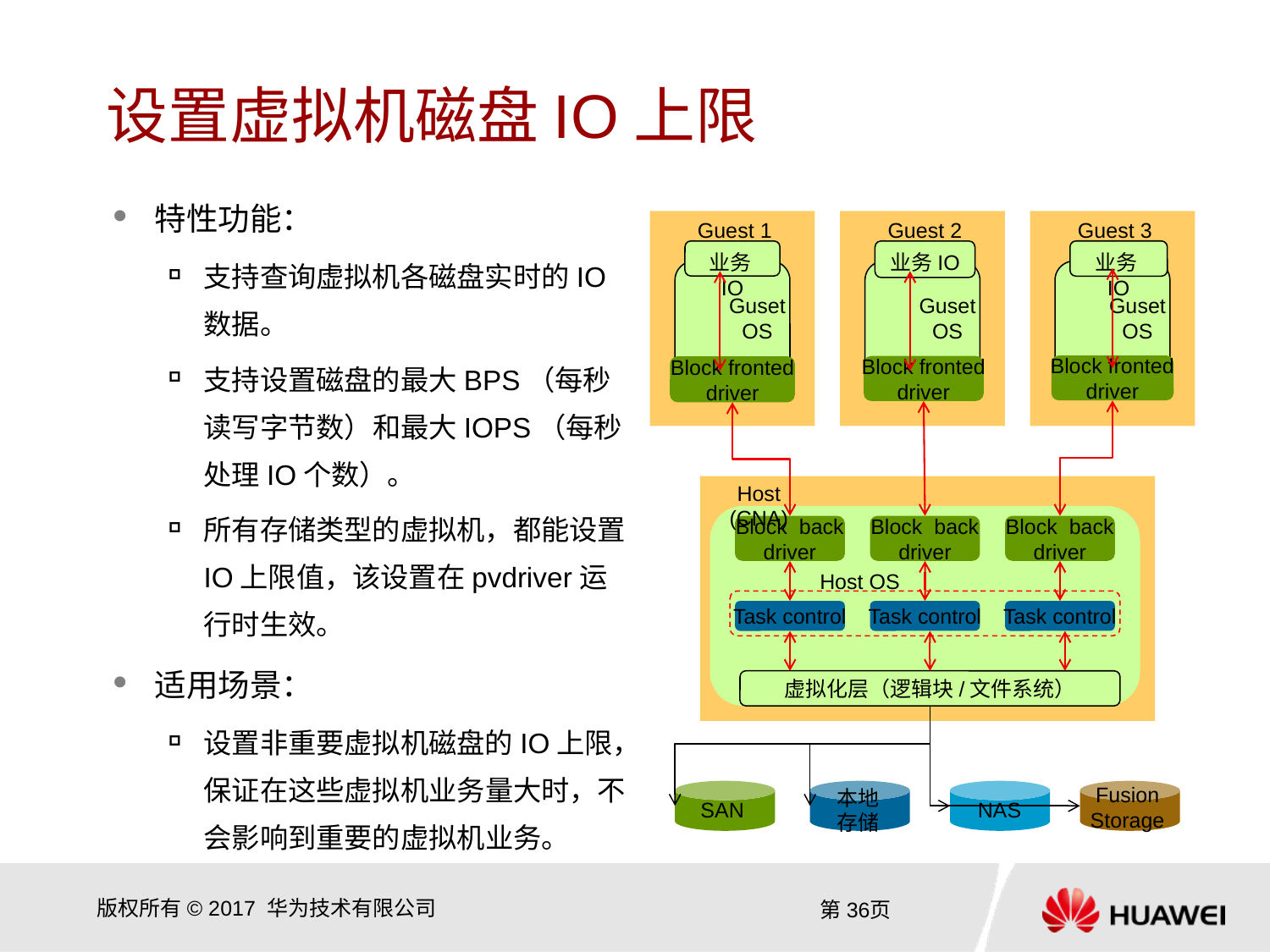

# 设置虚拟机磁盘IO上限
特性功能：
支持查询虚拟机各磁盘实时的IO数据。
支持设置磁盘的最大BPS（每秒读写字节数）和最大IOPS（每秒处理IO个数）。
所有存储类型的虚拟机，都能设置IO上限值，该设置在pvdriver运行时生效。
适用场景：
设置非重要虚拟机磁盘的IO上限，保证在这些虚拟机业务量大时，不会影响到重要的虚拟机业务。

Guest 1

Guest 2

Guest 3
业务IO
业务IO
业务IO

Guset OS
Guset OS
Guset OS
Block fronted
driver
Block fronted
driver
Block fronted
driver
Host (CNA)

Block  back
driver
Block  back
driver
Block  back
driver
Host OS

Task control
Task control
Task control
虚拟化层（逻辑块/文件系统）
Fusion
Storage
本地
存储

SAN
NAS